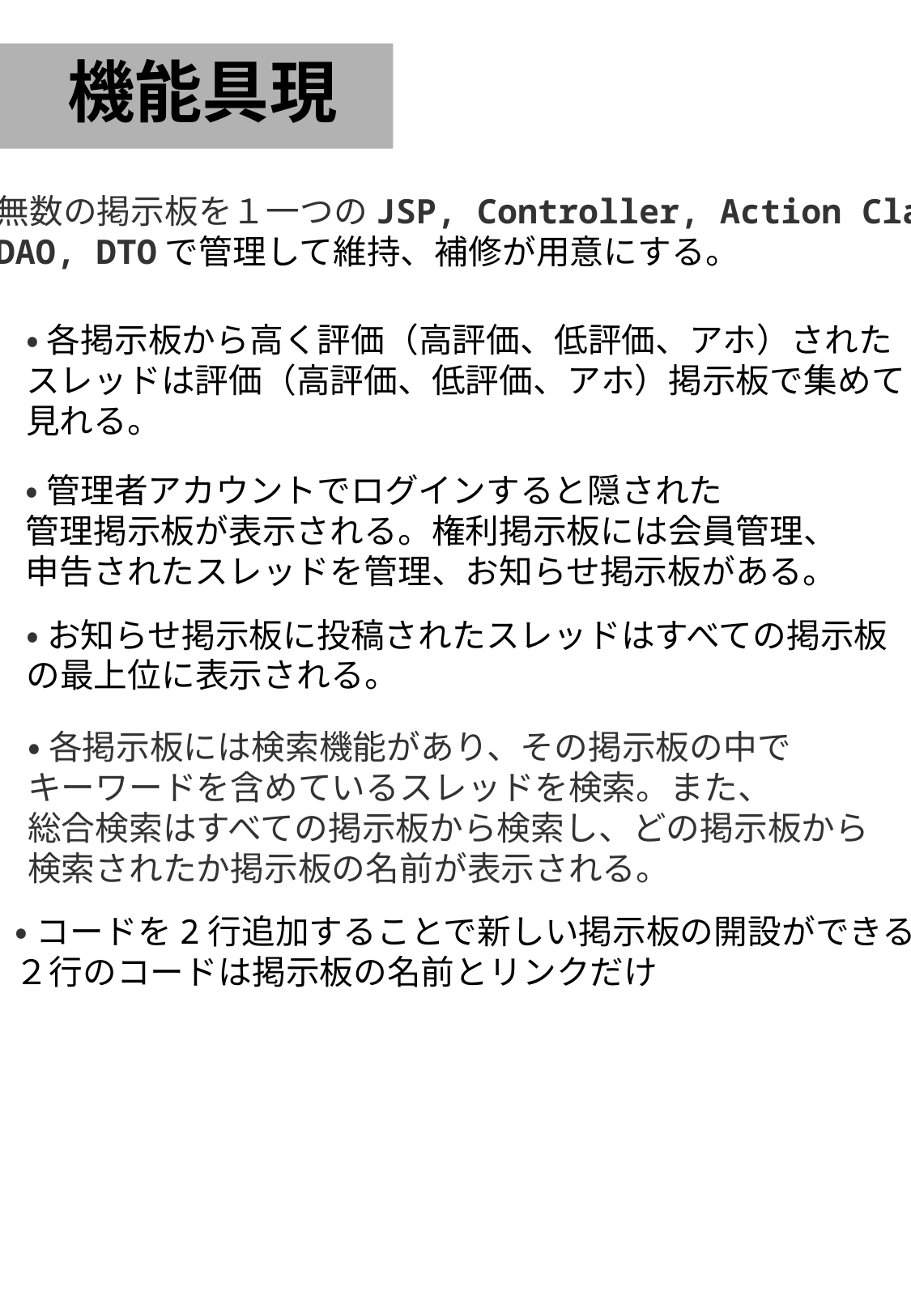

機能具現
•無数の掲示板を１一つのJSP, Controller, Action Class
 DAO, DTOで管理して維持、補修が用意にする。
•各掲示板から高く評価（高評価、低評価、アホ）された
スレッドは評価（高評価、低評価、アホ）掲示板で集めて
見れる。
•管理者アカウントでログインすると隠された
管理掲示板が表示される。権利掲示板には会員管理、
申告されたスレッドを管理、お知らせ掲示板がある。
•お知らせ掲示板に投稿されたスレッドはすべての掲示板
の最上位に表示される。
•各掲示板には検索機能があり、その掲示板の中で
キーワードを含めているスレッドを検索。また、
総合検索はすべての掲示板から検索し、どの掲示板から
検索されたか掲示板の名前が表示される。
•コードを2行追加することで新しい掲示板の開設ができる。
２行のコードは掲示板の名前とリンクだけ